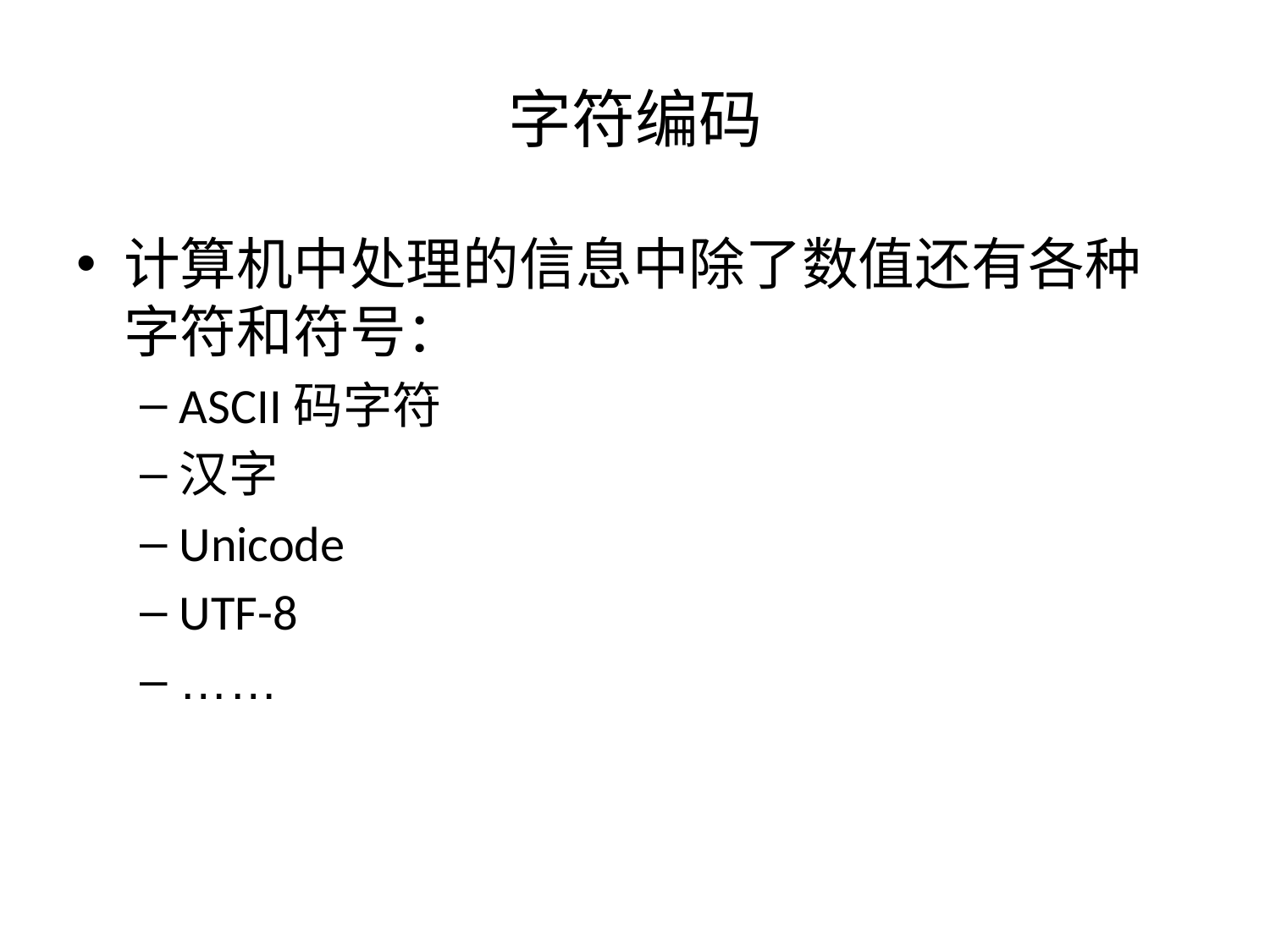

# 字符编码
计算机中处理的信息中除了数值还有各种字符和符号：
ASCII码字符
汉字
Unicode
UTF-8
……